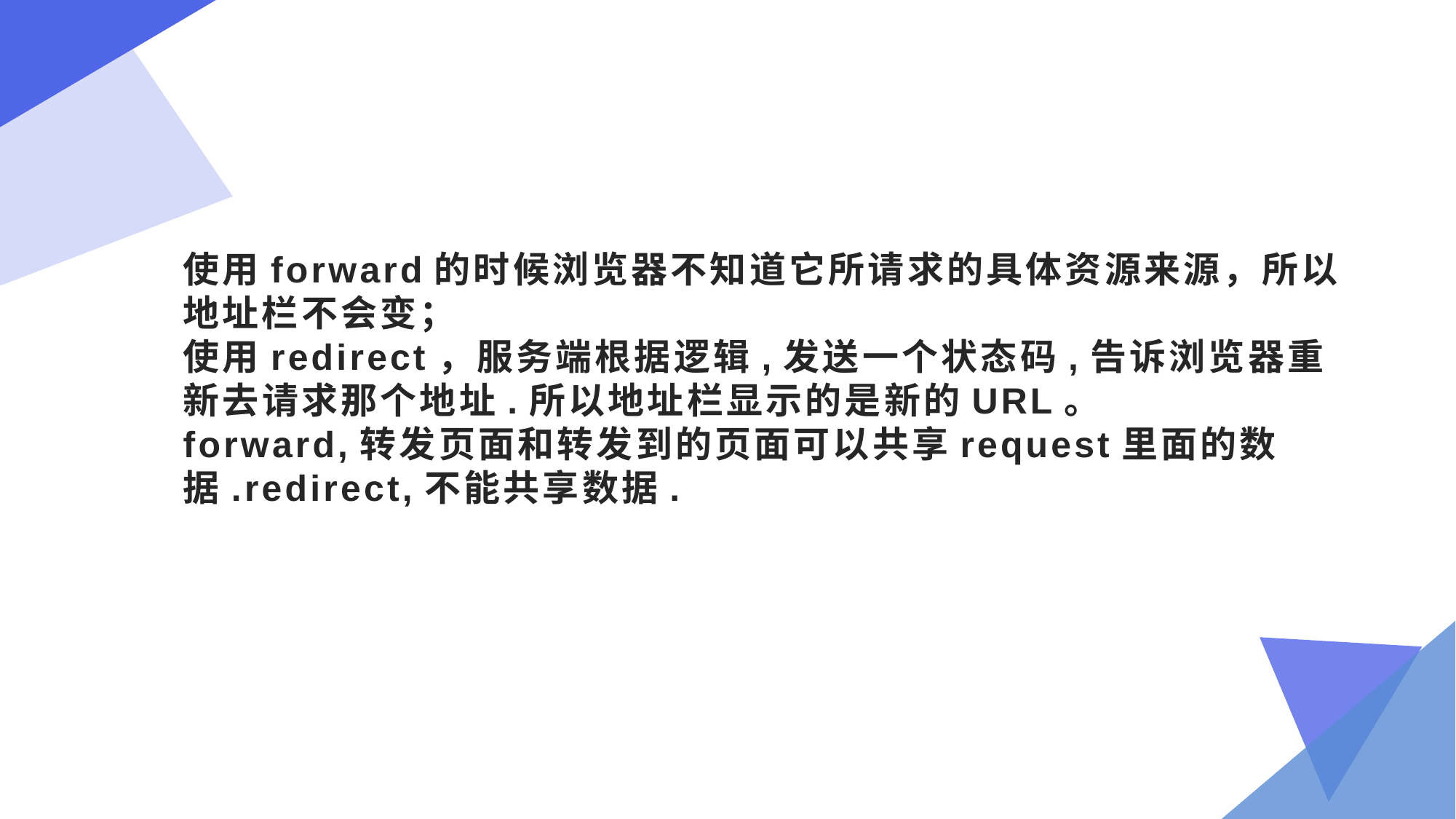

# 使用forward的时候浏览器不知道它所请求的具体资源来源，所以地址栏不会变；  使用redirect，服务端根据逻辑,发送一个状态码,告诉浏览器重新去请求那个地址.所以地址栏显示的是新的URL。  forward,转发页面和转发到的页面可以共享request里面的数据.redirect,不能共享数据.